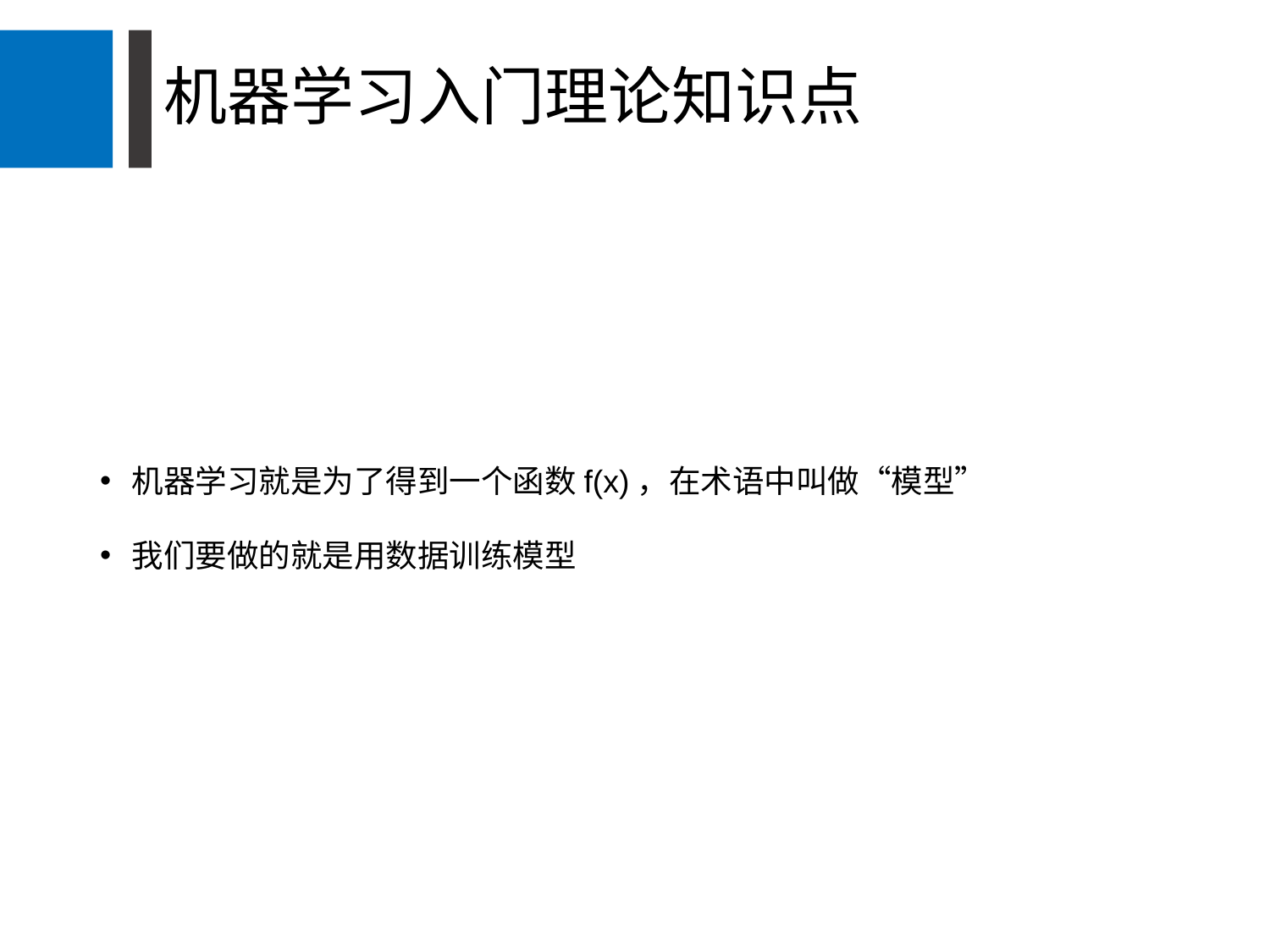

# 机器学习入门理论知识点
机器学习就是为了得到一个函数f(x)，在术语中叫做“模型”
我们要做的就是用数据训练模型